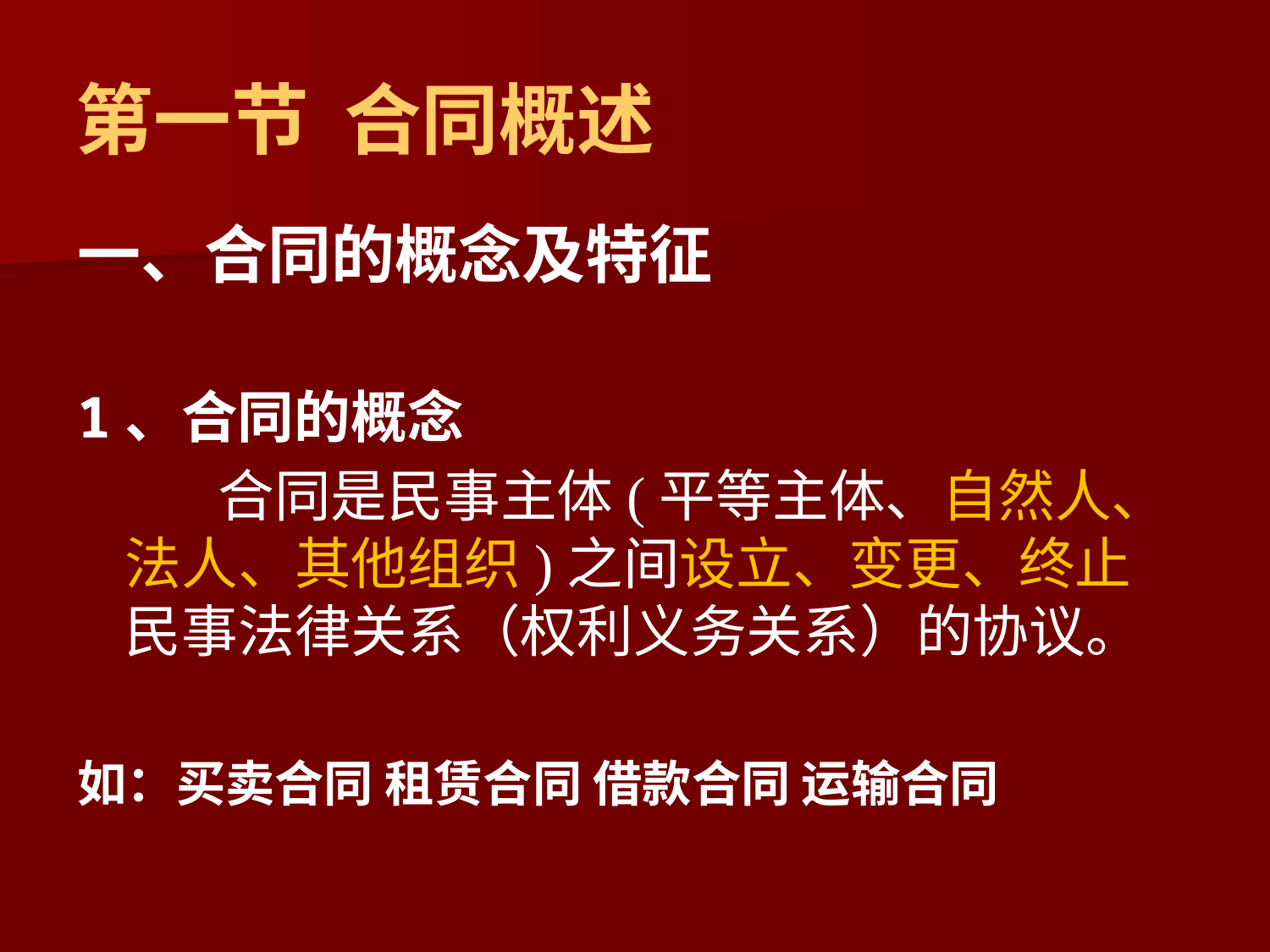

# 第一节  合同概述
一、合同的概念及特征

1、合同的概念
          合同是民事主体(平等主体、自然人、法人、其他组织)之间设立、变更、终止民事法律关系（权利义务关系）的协议。

如：买卖合同 租赁合同 借款合同 运输合同
6